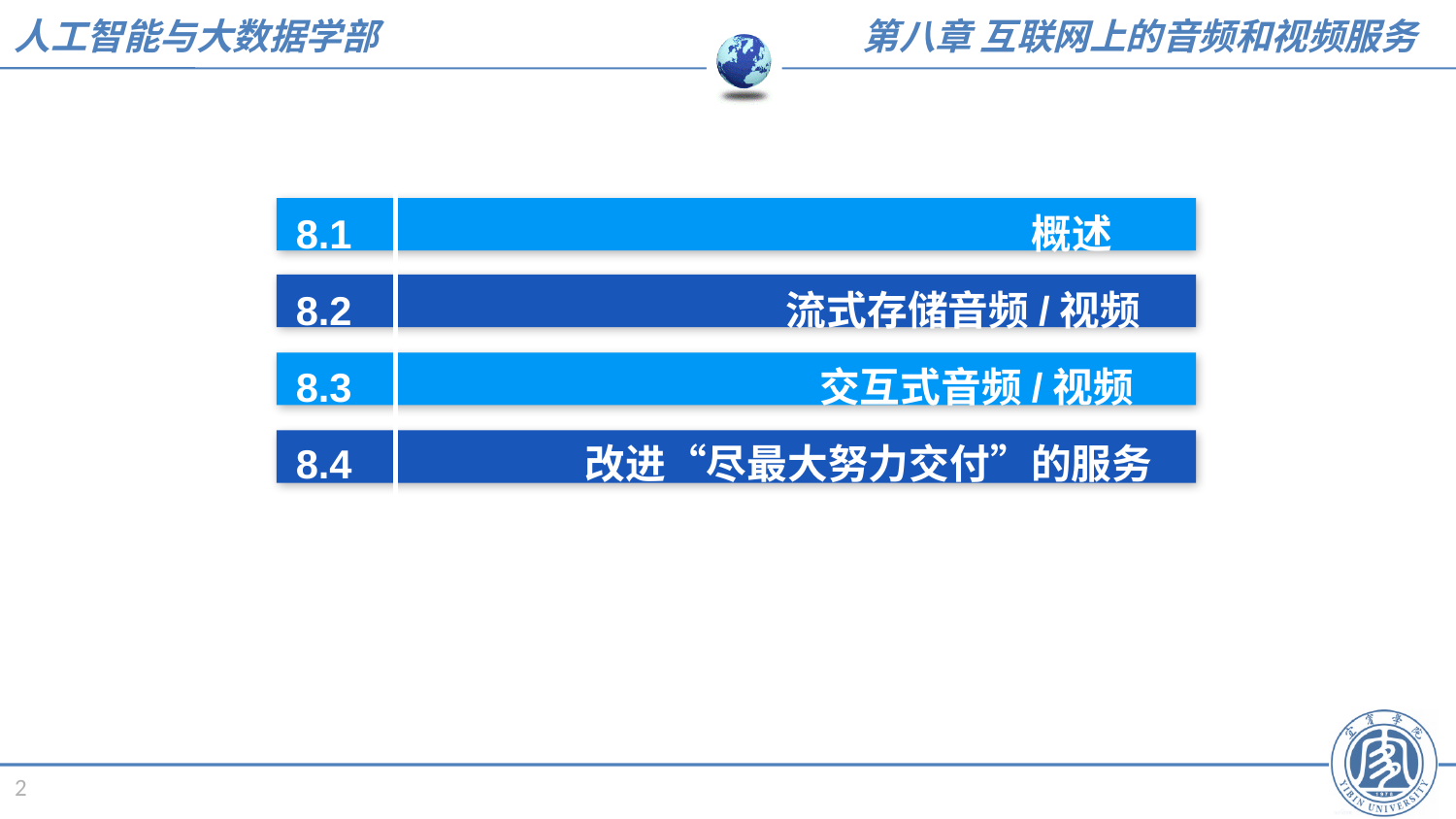

8.1                                                            概述
8.2                                      流式存储音频/视频
8.3                                         交互式音频/视频
8.4                    改进“尽最大努力交付”的服务

2